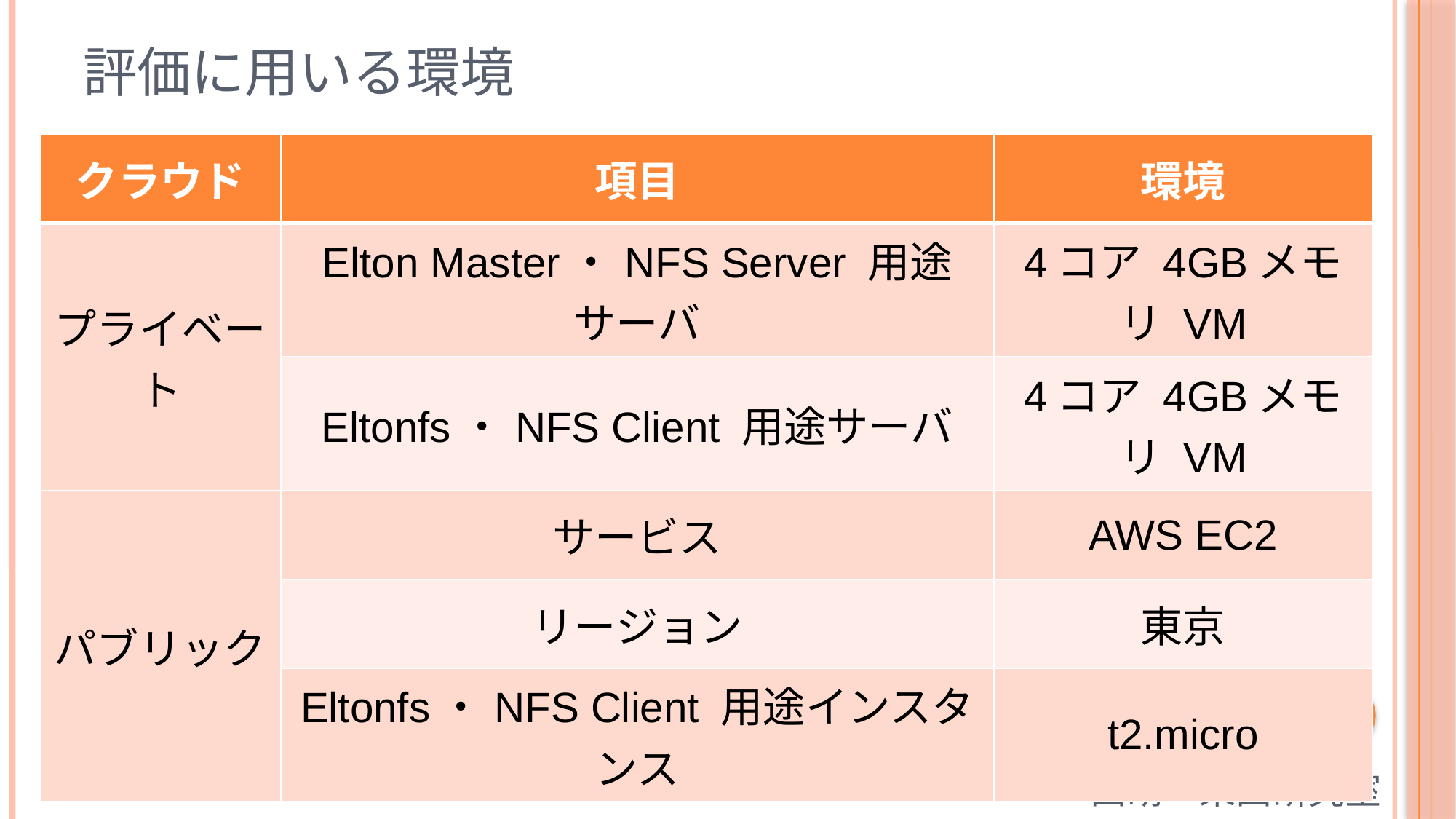

# 評価に用いる環境
| クラウド | 項目 | 環境 |
| --- | --- | --- |
| プライベート | Elton Master・NFS Server 用途サーバ | 4コア 4GBメモリ VM |
|  | Eltonfs・NFS Client 用途サーバ | 4コア 4GBメモリ VM |
| パブリック | サービス | AWS EC2 |
|  | リージョン | 東京 |
|  | Eltonfs・NFS Client 用途インスタンス | t2.micro |
23